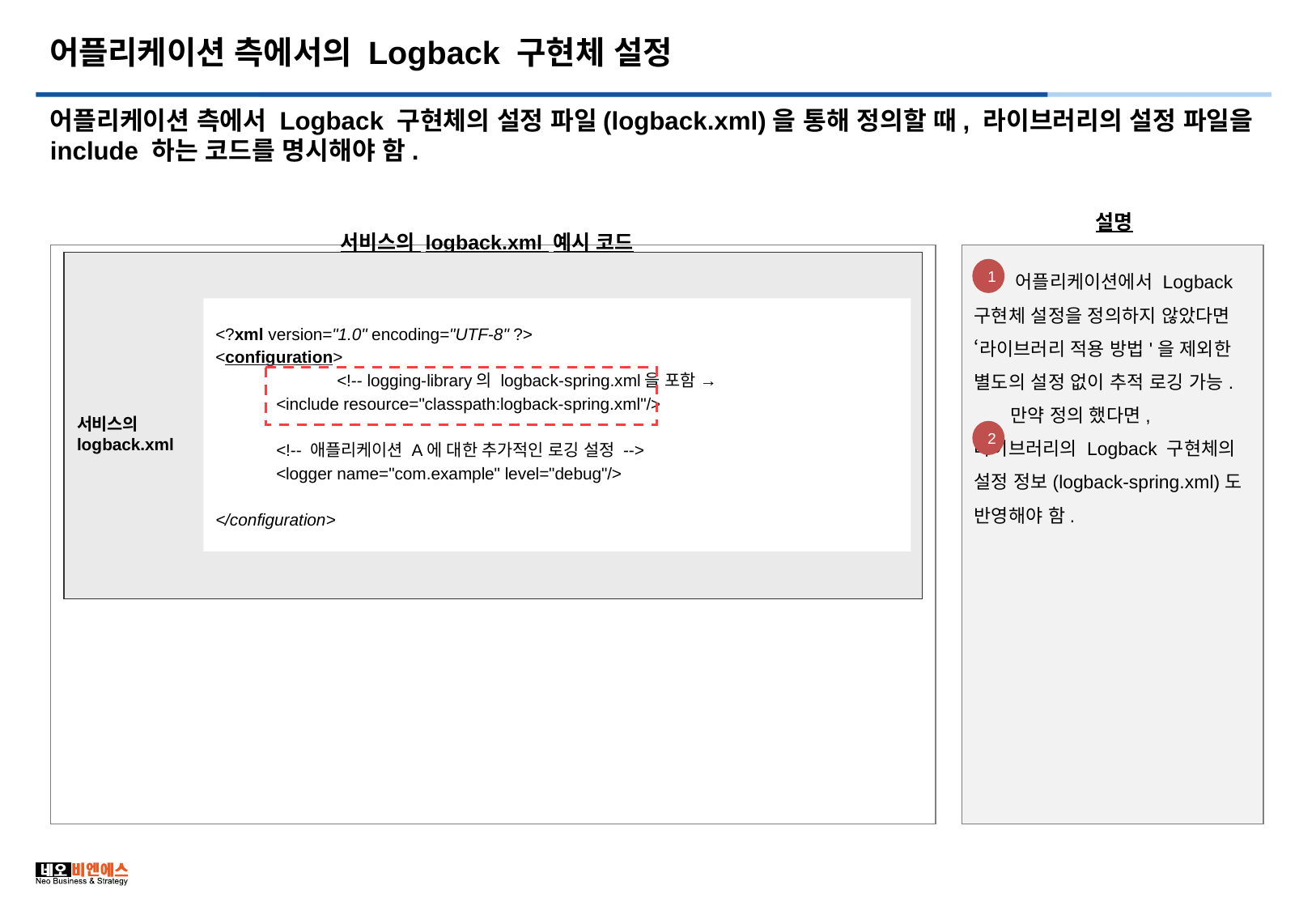

# 어플리케이션 측에서의 Logback 구현체 설정
어플리케이션 측에서 Logback 구현체의 설정 파일(logback.xml)을 통해 정의할 때, 라이브러리의 설정 파일을 include 하는 코드를 명시해야 함.

설명
서비스의 logback.xml 예시 코드

       어플리케이션에서 Logback 구현체 설정을 정의하지 않았다면 ‘라이브러리 적용 방법'을 제외한 별도의 설정 없이 추적 로깅 가능.
      만약 정의 했다면, 라이브러리의 Logback 구현체의 설정 정보(logback-spring.xml)도 반영해야 함.

1
<?xml version="1.0" encoding="UTF-8" ?>
<configuration>
	<!-- logging-library의 logback-spring.xml을 포함 →
<include resource="classpath:logback-spring.xml"/>

<!-- 애플리케이션 A에 대한 추가적인 로깅 설정 -->
<logger name="com.example" level="debug"/>

</configuration>

서비스의 logback.xml
2
3